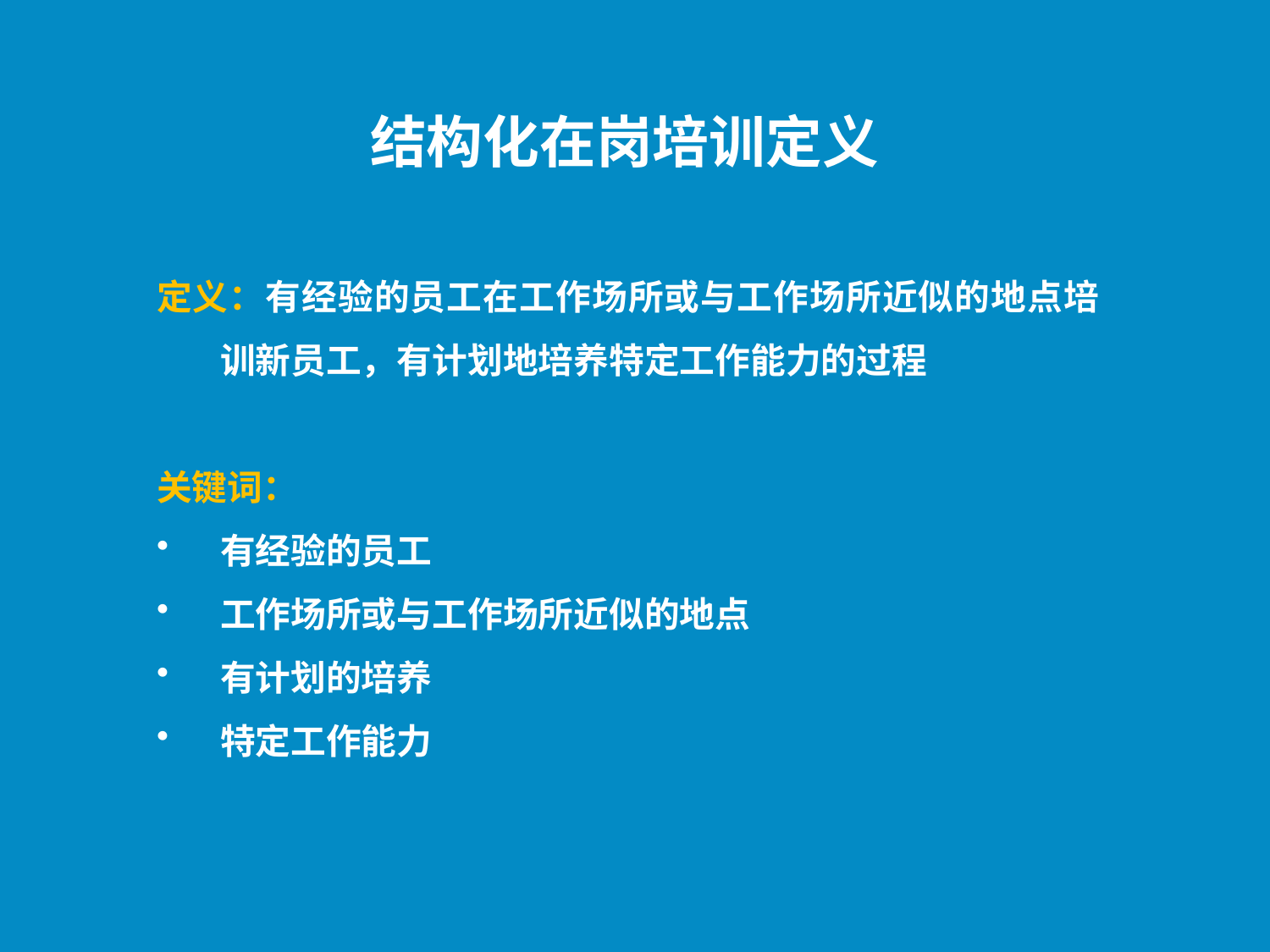

结构化在岗培训定义
定义：有经验的员工在工作场所或与工作场所近似的地点培 训新员工，有计划地培养特定工作能力的过程

关键词：
有经验的员工
工作场所或与工作场所近似的地点
有计划的培养
特定工作能力